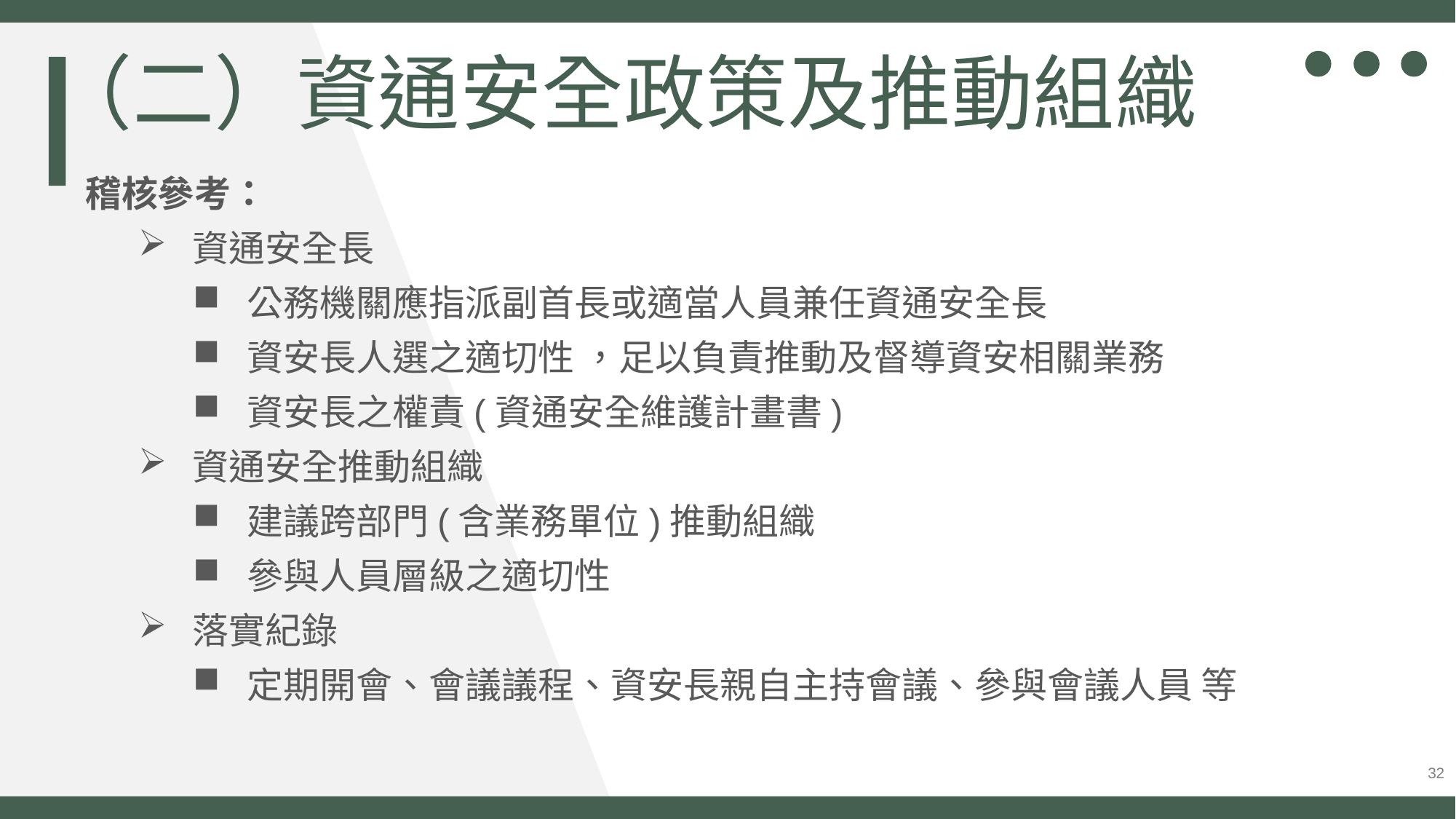

（二）資通安全政策及推動組織
稽核參考：
資通安全長
公務機關應指派副首長或適當人員兼任資通安全長
資安長人選之適切性 ，足以負責推動及督導資安相關業務
資安長之權責(資通安全維護計畫書)
資通安全推動組織
建議跨部門(含業務單位)推動組織
參與人員層級之適切性
落實紀錄
定期開會、會議議程、資安長親自主持會議、參與會議人員 等

32